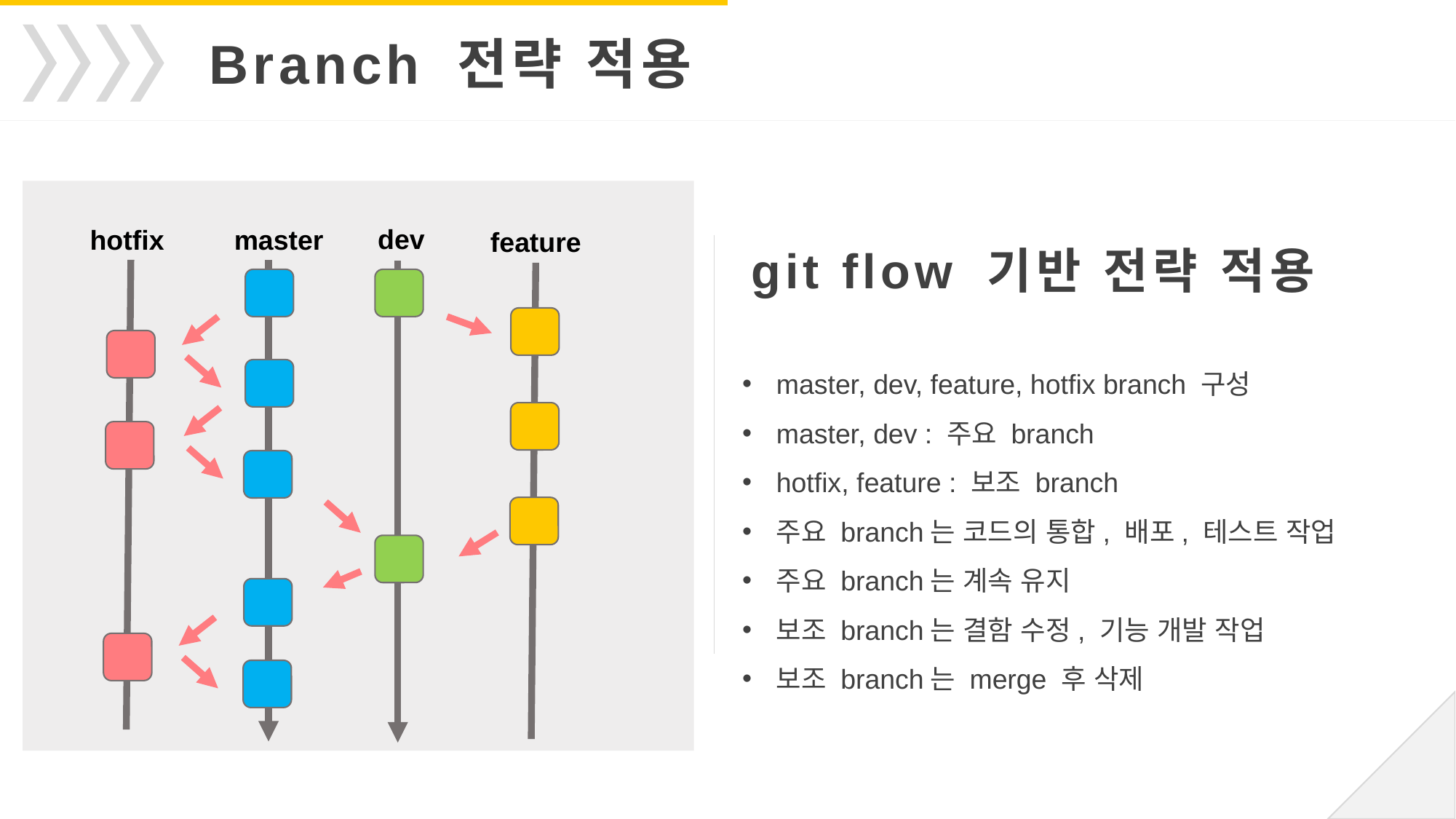

Branch 전략 적용

dev
master
hotfix
feature

git flow 기반 전략 적용
master, dev, feature, hotfix branch 구성
master, dev : 주요 branch
hotfix, feature : 보조 branch
주요 branch는 코드의 통합, 배포, 테스트 작업
주요 branch는 계속 유지
보조 branch는 결함 수정, 기능 개발 작업
보조 branch는 merge 후 삭제